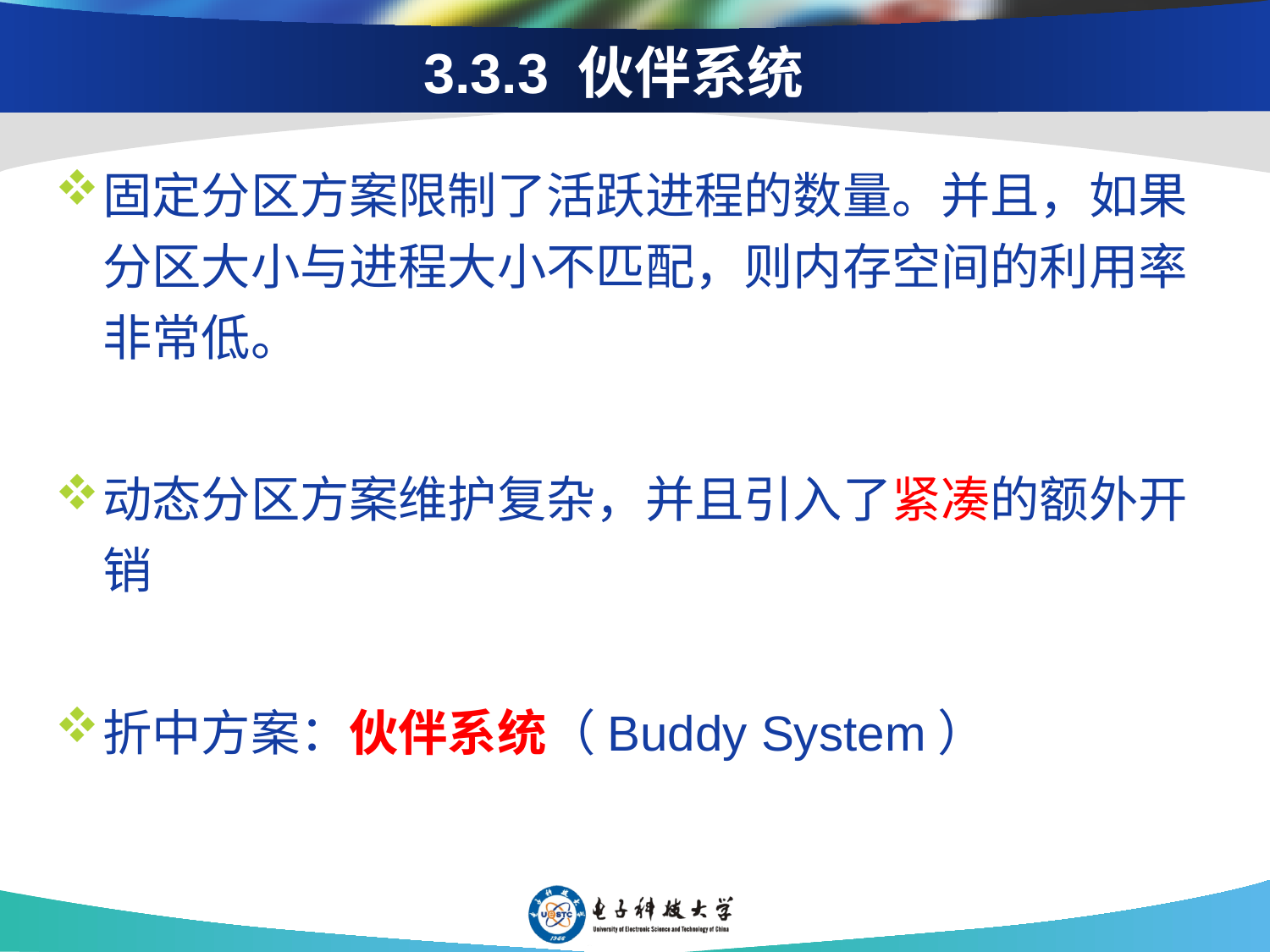

# 3.3.3 伙伴系统
固定分区方案限制了活跃进程的数量。并且，如果分区大小与进程大小不匹配，则内存空间的利用率非常低。

动态分区方案维护复杂，并且引入了紧凑的额外开销

折中方案：伙伴系统（Buddy System）